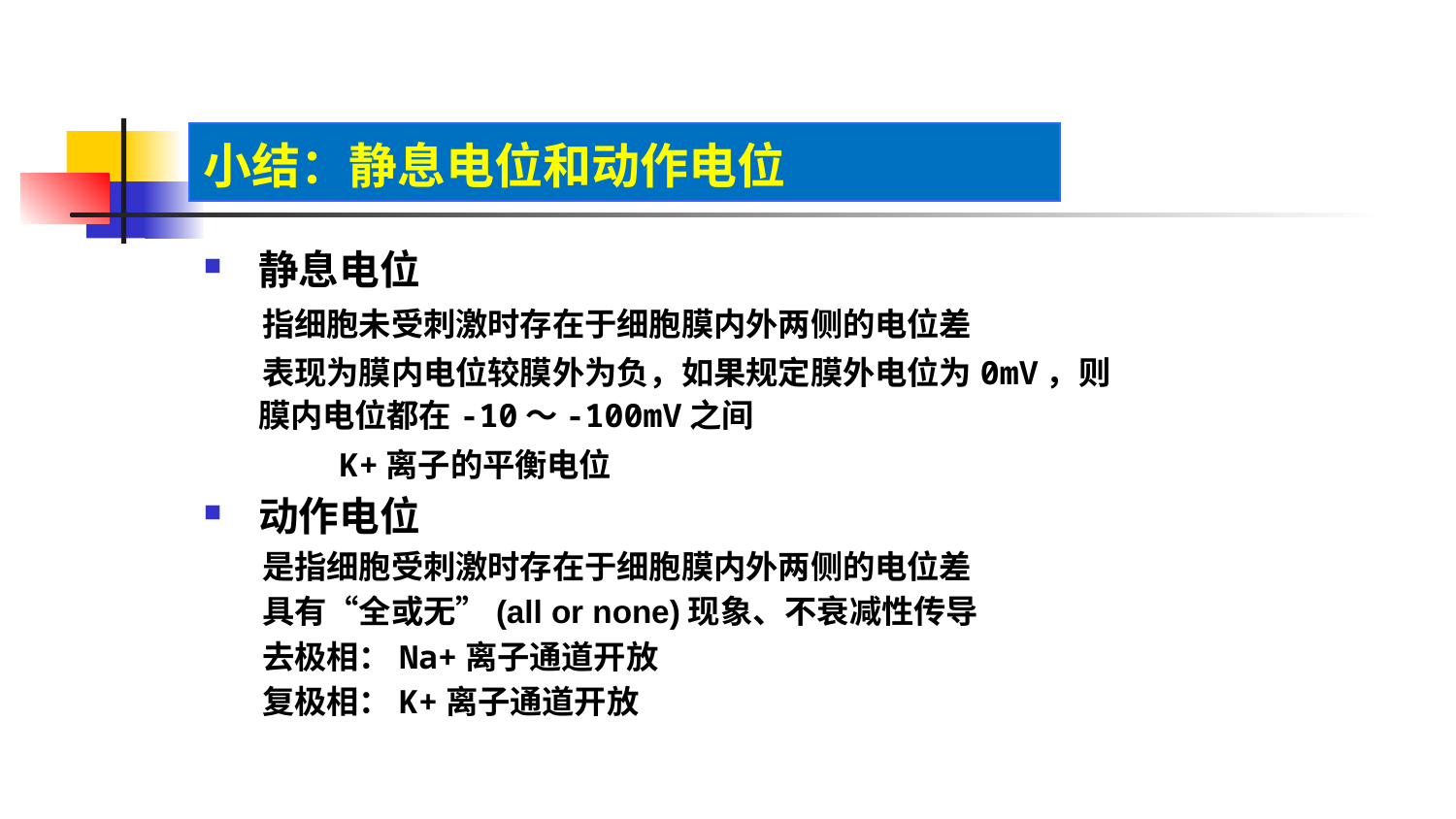

小结：静息电位和动作电位
静息电位
       指细胞未受刺激时存在于细胞膜内外两侧的电位差
       表现为膜内电位较膜外为负，如果规定膜外电位为0mV，则膜内电位都在-10～-100mV之间
       K+离子的平衡电位
动作电位
       是指细胞受刺激时存在于细胞膜内外两侧的电位差
       具有“全或无”(all or none)现象、不衰减性传导
       去极相：Na+离子通道开放
       复极相：K+离子通道开放